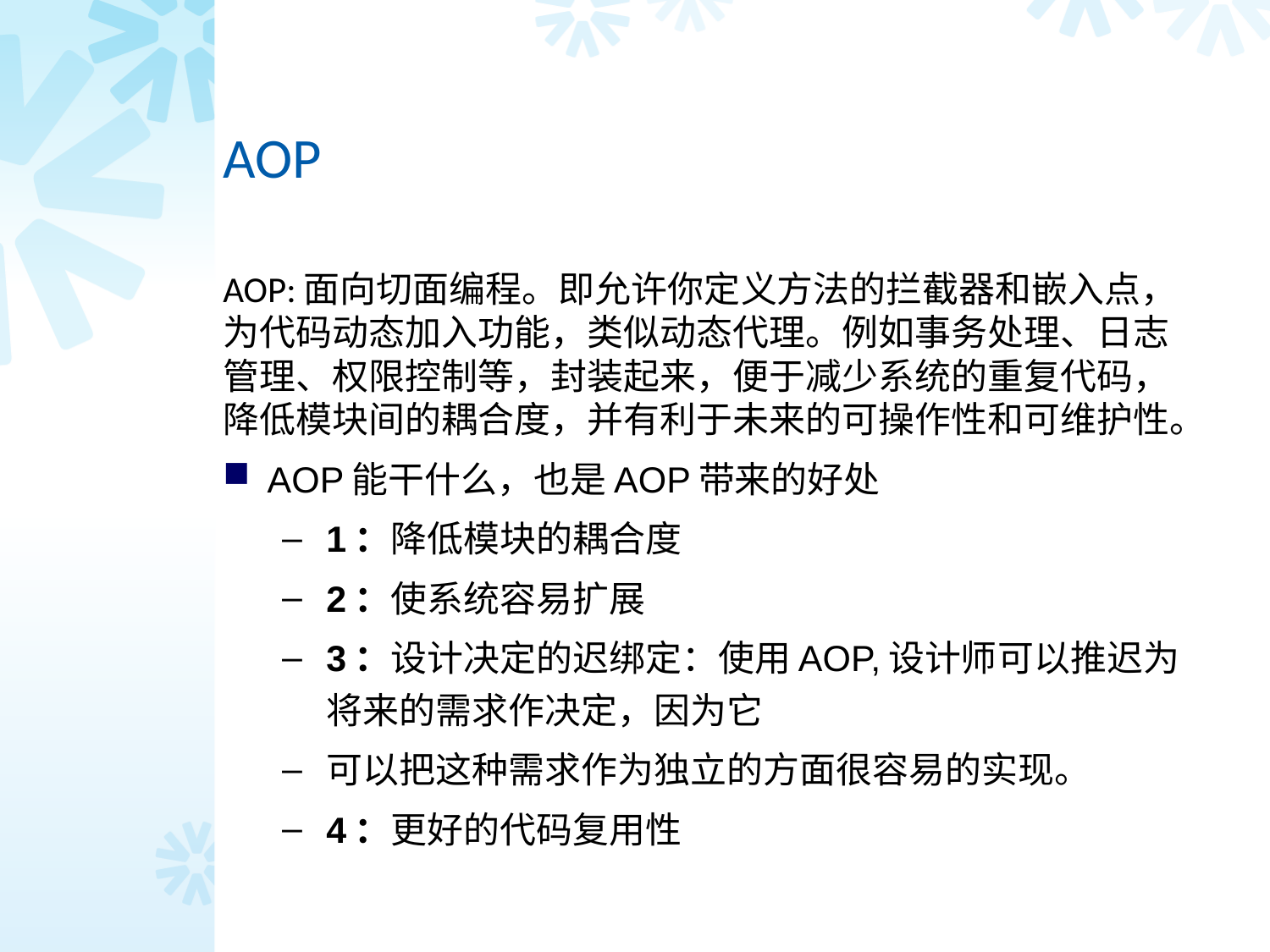

# AOP
AOP:面向切面编程。即允许你定义方法的拦截器和嵌入点，为代码动态加入功能，类似动态代理。例如事务处理、日志管理、权限控制等，封装起来，便于减少系统的重复代码，降低模块间的耦合度，并有利于未来的可操作性和可维护性。
AOP能干什么，也是AOP带来的好处
1：降低模块的耦合度
2：使系统容易扩展
3：设计决定的迟绑定：使用AOP,设计师可以推迟为将来的需求作决定，因为它
	可以把这种需求作为独立的方面很容易的实现。
4：更好的代码复用性